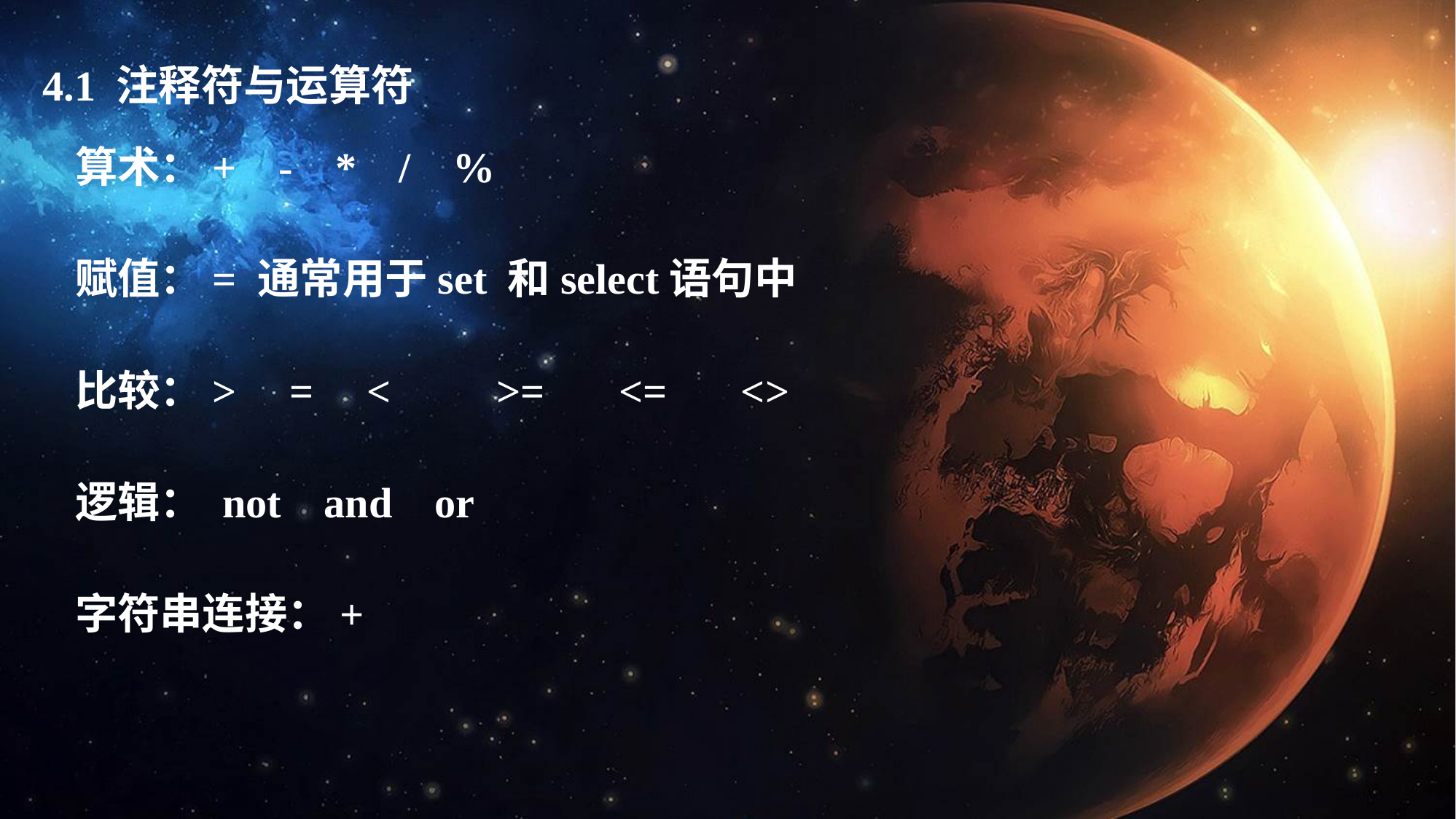

4.1 注释符与运算符
算术：+    -    *    /    %

赋值：= 通常用于set 和select语句中

比较：>     =     <          >=       <=       <>

逻辑： not    and    or

字符串连接：+